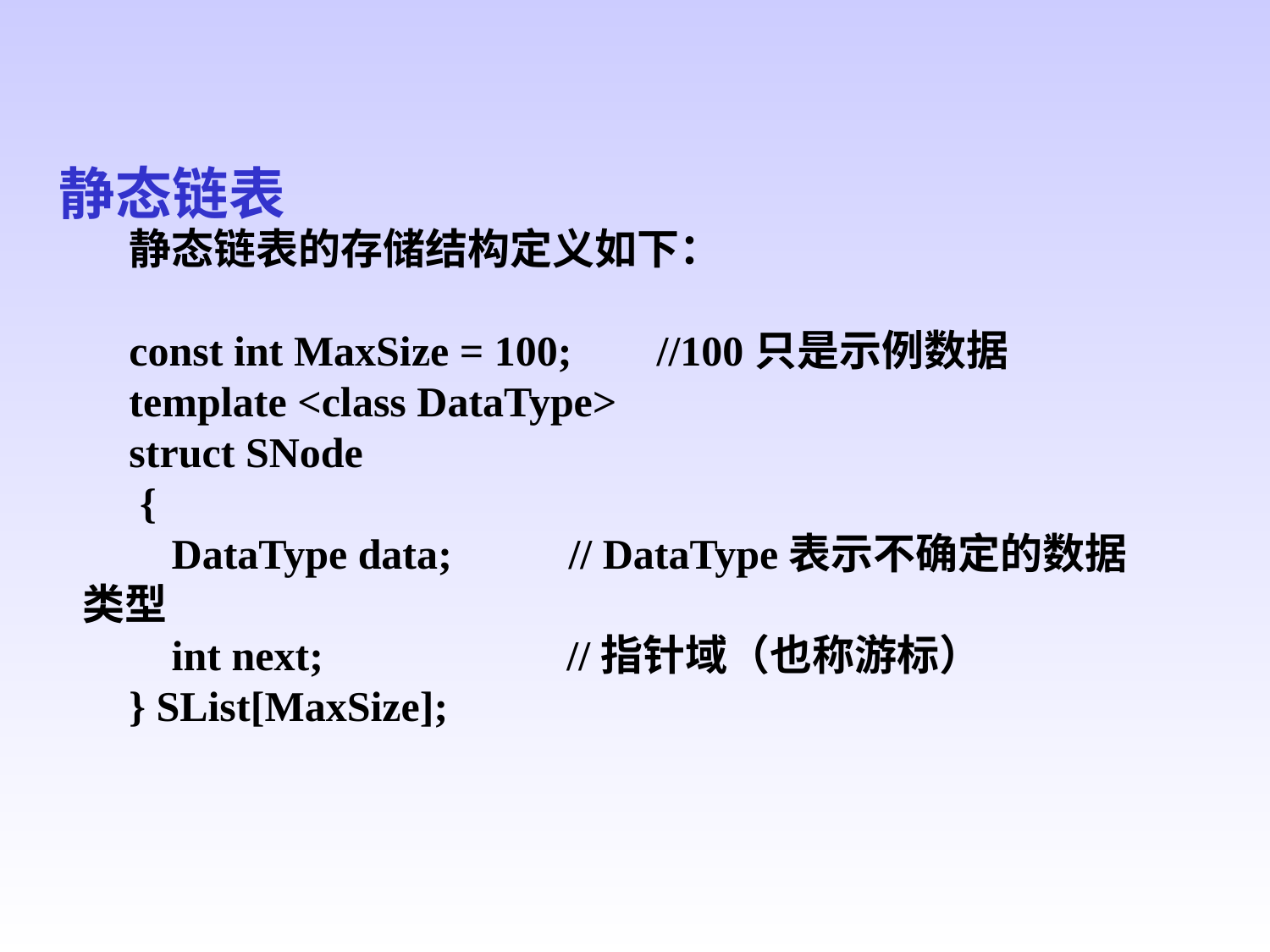

静态链表
静态链表的存储结构定义如下：

const int MaxSize = 100;        //100只是示例数据
template <class DataType>
struct SNode
 {
    DataType data;           // DataType表示不确定的数据类型
    int next;                       //指针域（也称游标）
} SList[MaxSize];